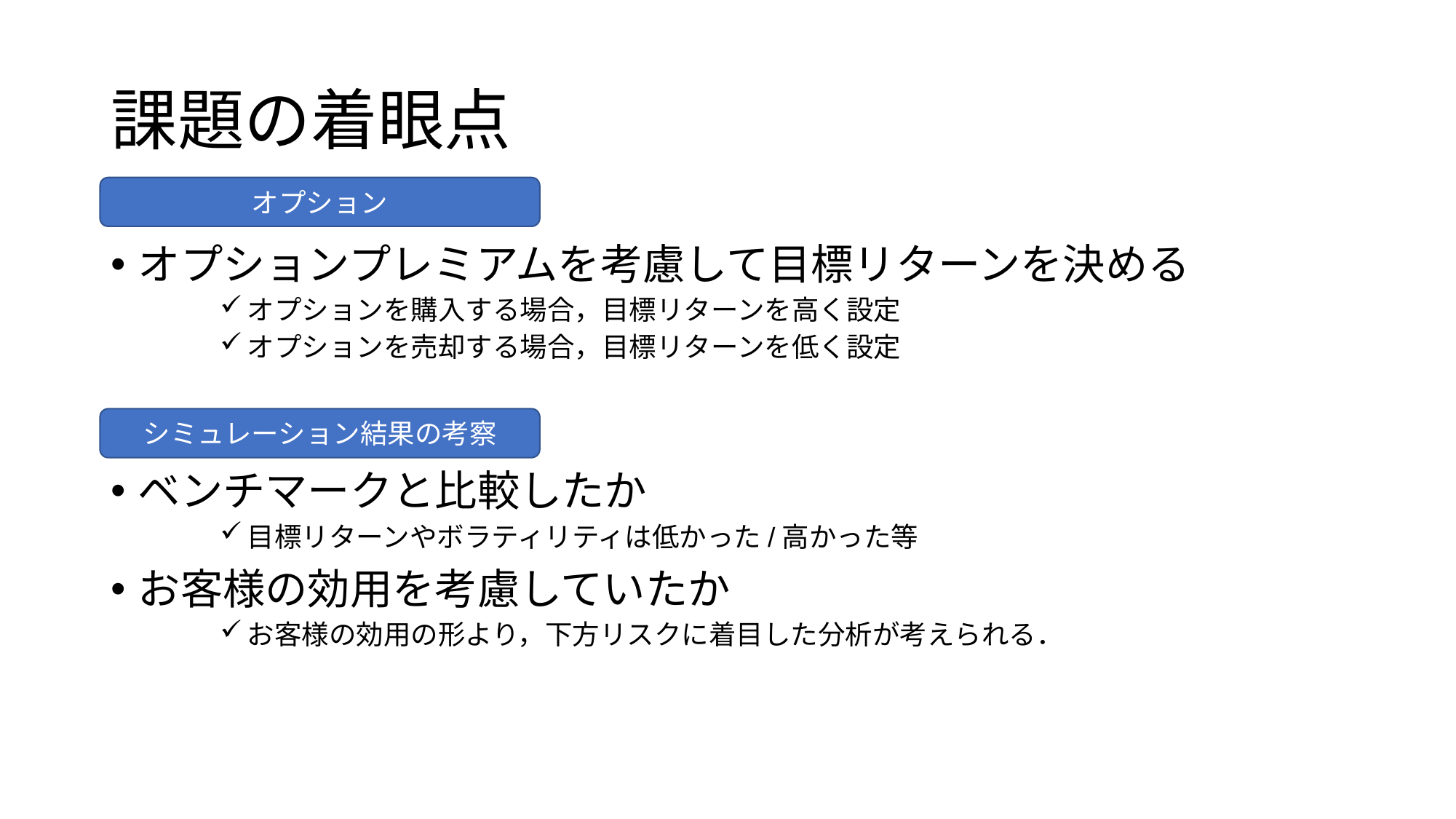

# 課題の着眼点
オプション
オプションプレミアムを考慮して目標リターンを決める
オプションを購入する場合，目標リターンを高く設定
オプションを売却する場合，目標リターンを低く設定

シミュレーション結果の考察
ベンチマークと比較したか
目標リターンやボラティリティは低かった/高かった等
お客様の効用を考慮していたか
お客様の効用の形より，下方リスクに着目した分析が考えられる．